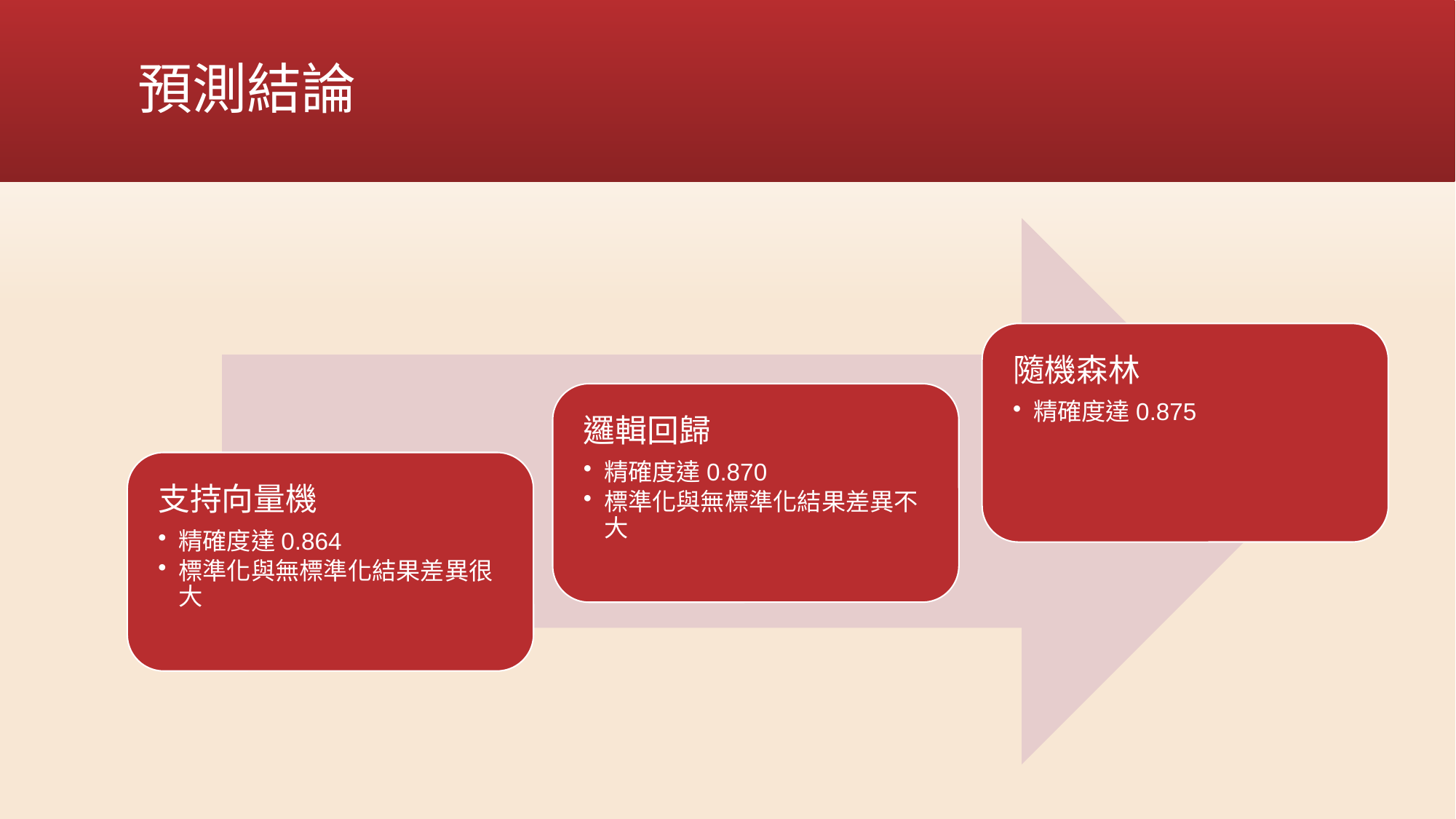

# 預測結論
支持向量機
精確度達0.864
標準化與無標準化結果差異很大
邏輯回歸
精確度達0.870
標準化與無標準化結果差異不大
隨機森林
精確度達0.875